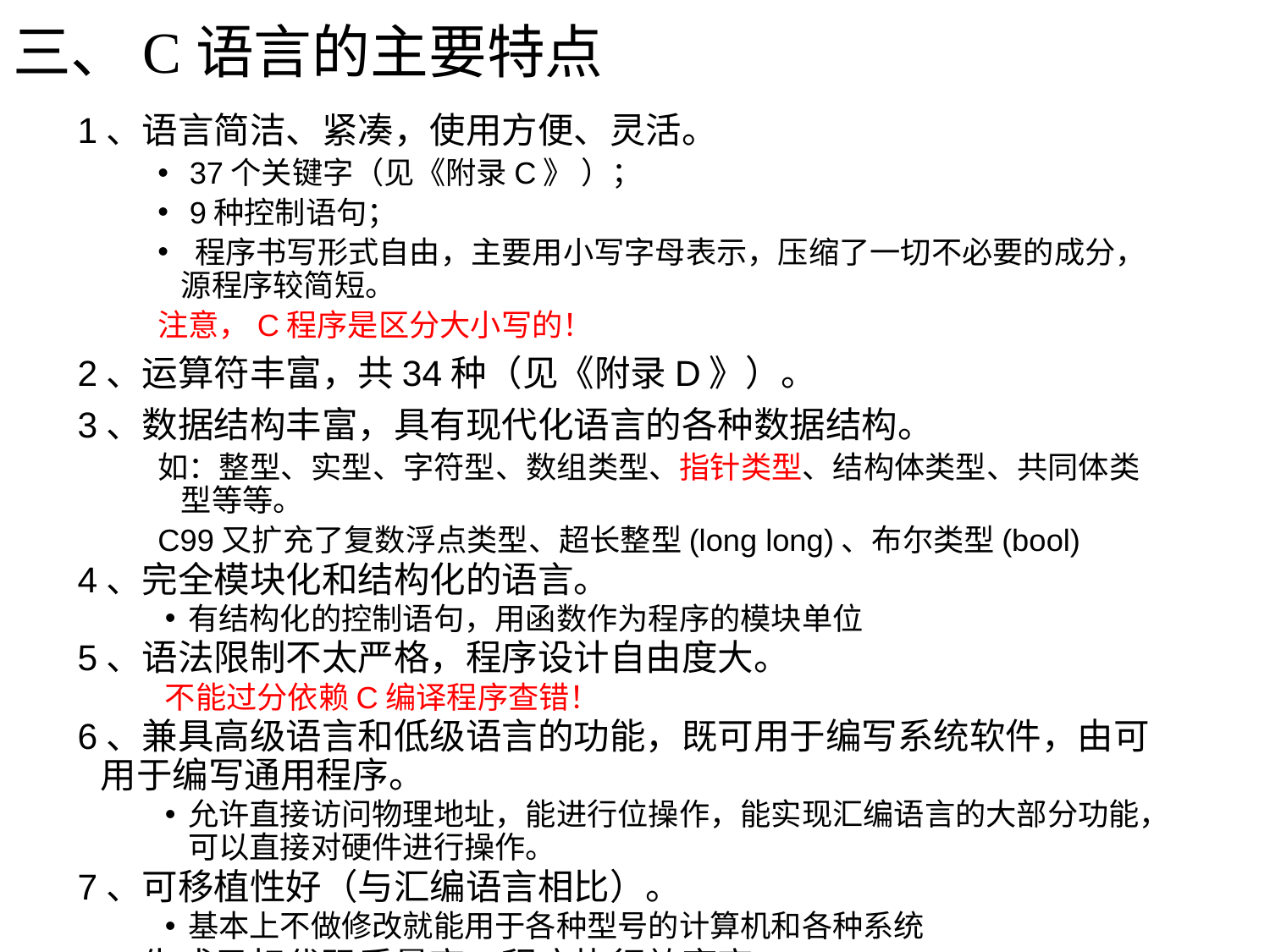

# 三、C语言的主要特点
1、语言简洁、紧凑，使用方便、灵活。
 37个关键字（见《附录C》 ）；
 9种控制语句；
 程序书写形式自由，主要用小写字母表示，压缩了一切不必要的成分，源程序较简短。
注意，C程序是区分大小写的！
2、运算符丰富，共34种（见《附录D》）。
3、数据结构丰富，具有现代化语言的各种数据结构。
如：整型、实型、字符型、数组类型、指针类型、结构体类型、共同体类型等等。
C99又扩充了复数浮点类型、超长整型(long long)、布尔类型(bool)
4、完全模块化和结构化的语言。
有结构化的控制语句，用函数作为程序的模块单位
5、语法限制不太严格，程序设计自由度大。
不能过分依赖C编译程序查错！
6、兼具高级语言和低级语言的功能，既可用于编写系统软件，由可用于编写通用程序。
允许直接访问物理地址，能进行位操作，能实现汇编语言的大部分功能，可以直接对硬件进行操作。
7、可移植性好（与汇编语言相比）。
基本上不做修改就能用于各种型号的计算机和各种系统
8、生成目标代码质量高，程序执行效率高。

7